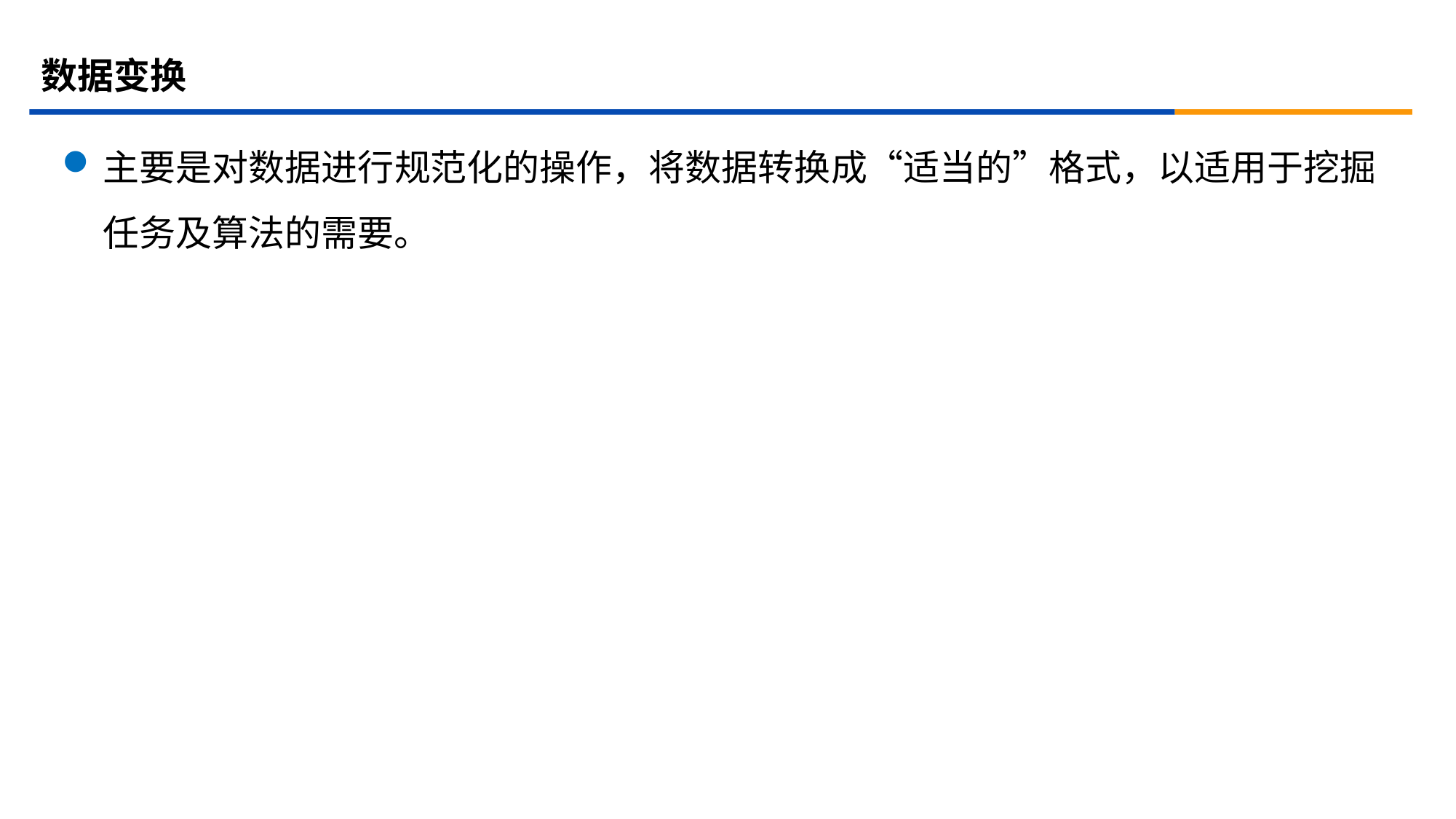

# 数据变换

主要是对数据进行规范化的操作，将数据转换成“适当的”格式，以适用于挖掘任务及算法的需要。